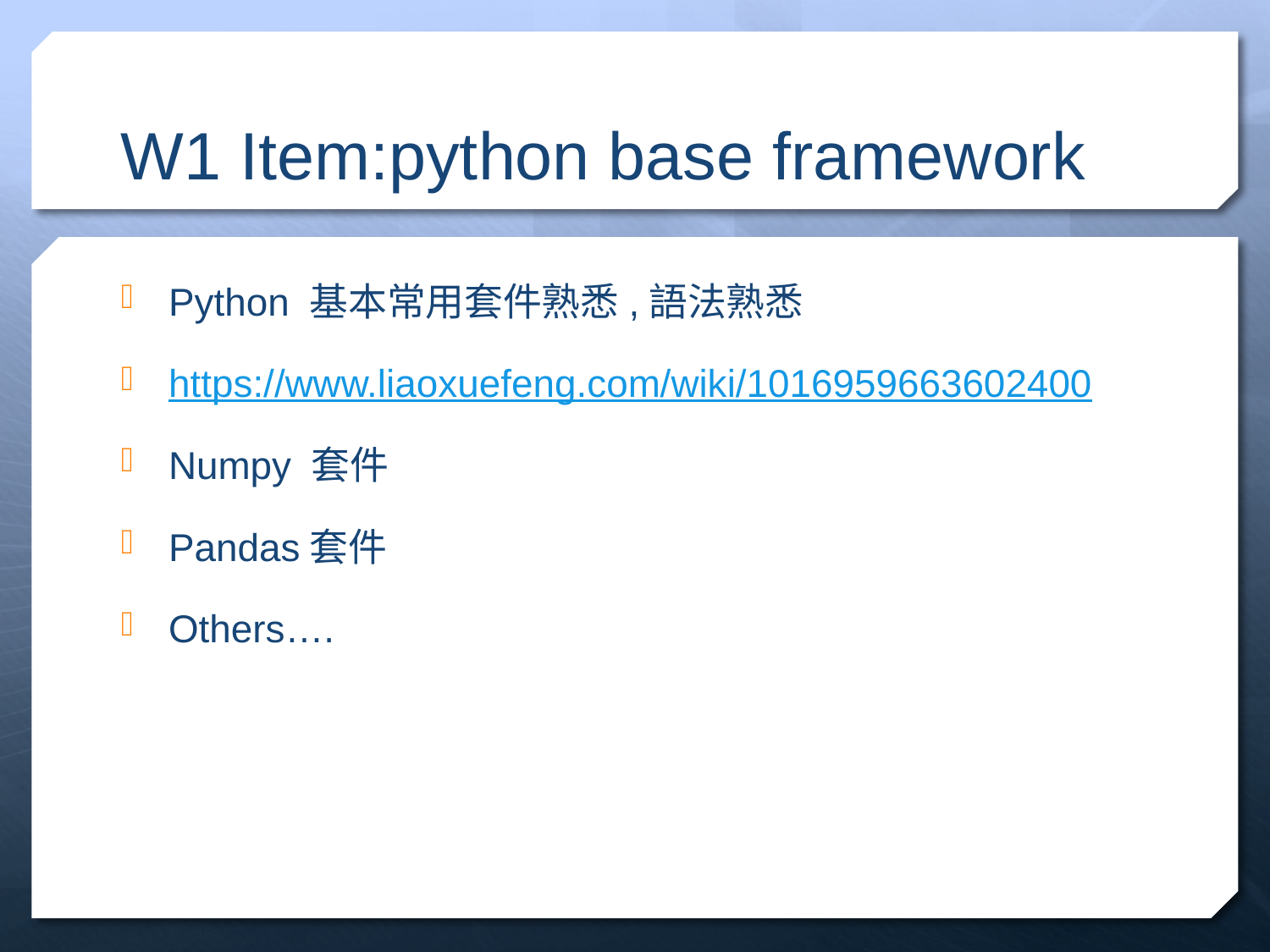

# W1 Item:python base framework
Python 基本常用套件熟悉,語法熟悉
https://www.liaoxuefeng.com/wiki/1016959663602400
Numpy 套件
Pandas套件
Others….